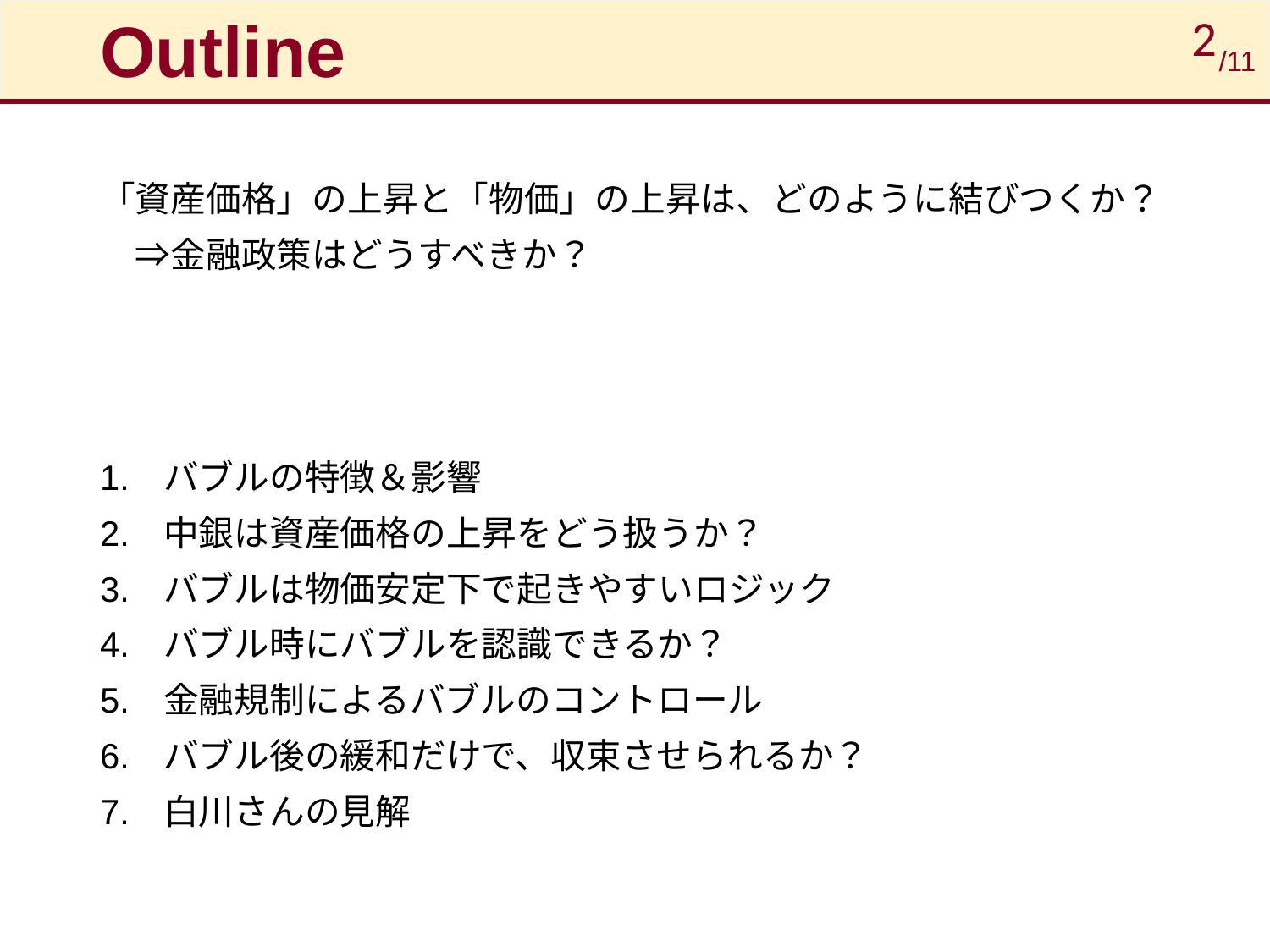

# Outline
2
/11

「資産価格」の上昇と「物価」の上昇は、どのように結びつくか？
　⇒金融政策はどうすべきか？

バブルの特徴＆影響
中銀は資産価格の上昇をどう扱うか？
バブルは物価安定下で起きやすいロジック
バブル時にバブルを認識できるか？
金融規制によるバブルのコントロール
バブル後の緩和だけで、収束させられるか？
白川さんの見解